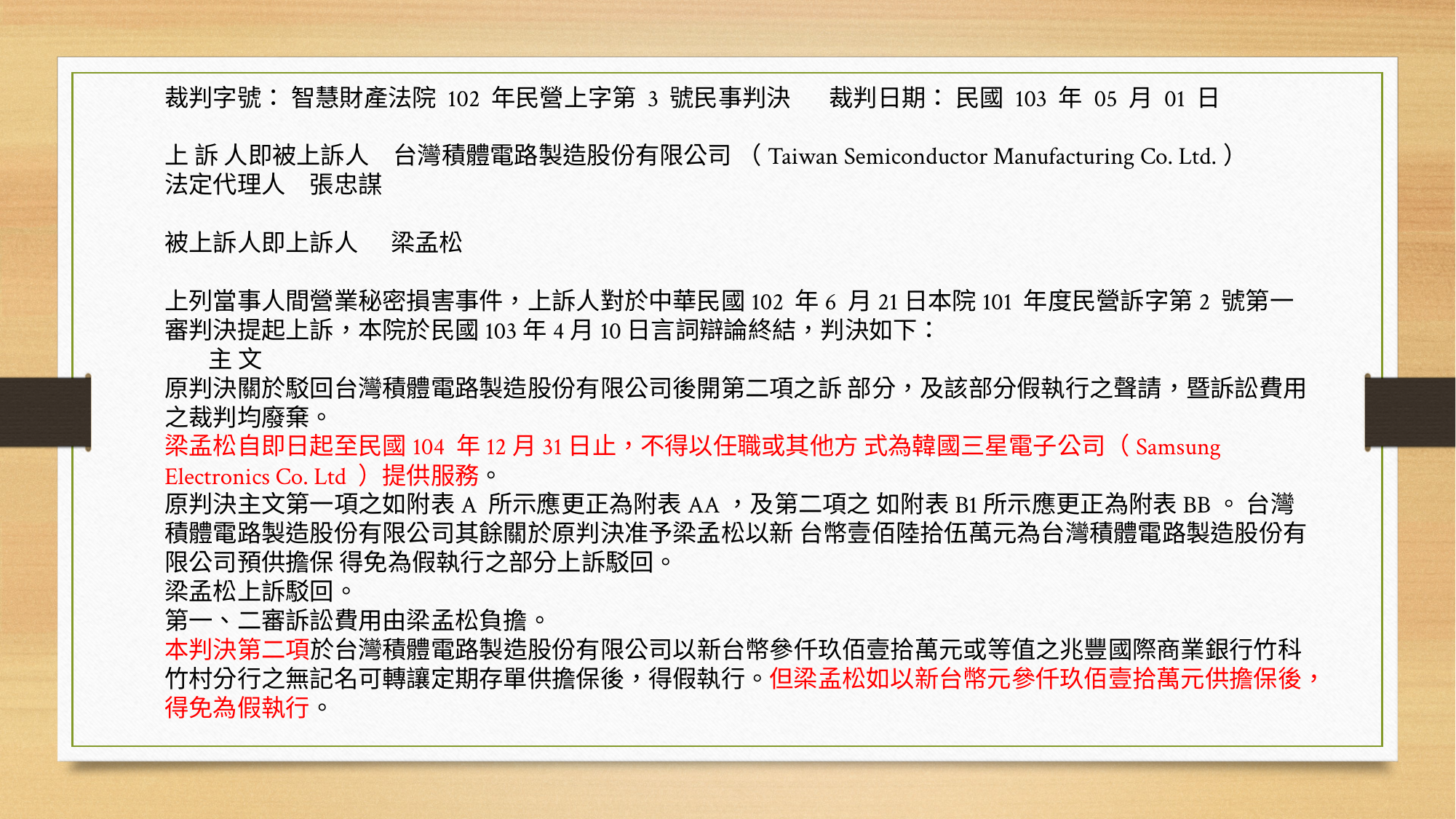

裁判字號： 智慧財產法院 102 年民營上字第 3 號民事判決       裁判日期： 民國 103 年 05 月 01 日

上 訴 人即被上訴人　台灣積體電路製造股份有限公司 （Taiwan Semiconductor Manufacturing Co. Ltd.）
法定代理人　張忠謀
被上訴人即上訴人      梁孟松
上列當事人間營業秘密損害事件，上訴人對於中華民國102 年6 月21日本院101 年度民營訴字第2 號第一審判決提起上訴，本院於民國103年4月10日言詞辯論終結，判決如下：
        主 文
原判決關於駁回台灣積體電路製造股份有限公司後開第二項之訴 部分，及該部分假執行之聲請，暨訴訟費用之裁判均廢棄。
梁孟松自即日起至民國104 年12月31日止，不得以任職或其他方 式為韓國三星電子公司（Samsung Electronics Co. Ltd ）提供服務。
原判決主文第一項之如附表A 所示應更正為附表AA，及第二項之 如附表B1所示應更正為附表BB。 台灣積體電路製造股份有限公司其餘關於原判決准予梁孟松以新 台幣壹佰陸拾伍萬元為台灣積體電路製造股份有限公司預供擔保 得免為假執行之部分上訴駁回。
梁孟松上訴駁回。
第一、二審訴訟費用由梁孟松負擔。
本判決第二項於台灣積體電路製造股份有限公司以新台幣參仟玖佰壹拾萬元或等值之兆豐國際商業銀行竹科竹村分行之無記名可轉讓定期存單供擔保後，得假執行。但梁孟松如以新台幣元參仟玖佰壹拾萬元供擔保後，得免為假執行。